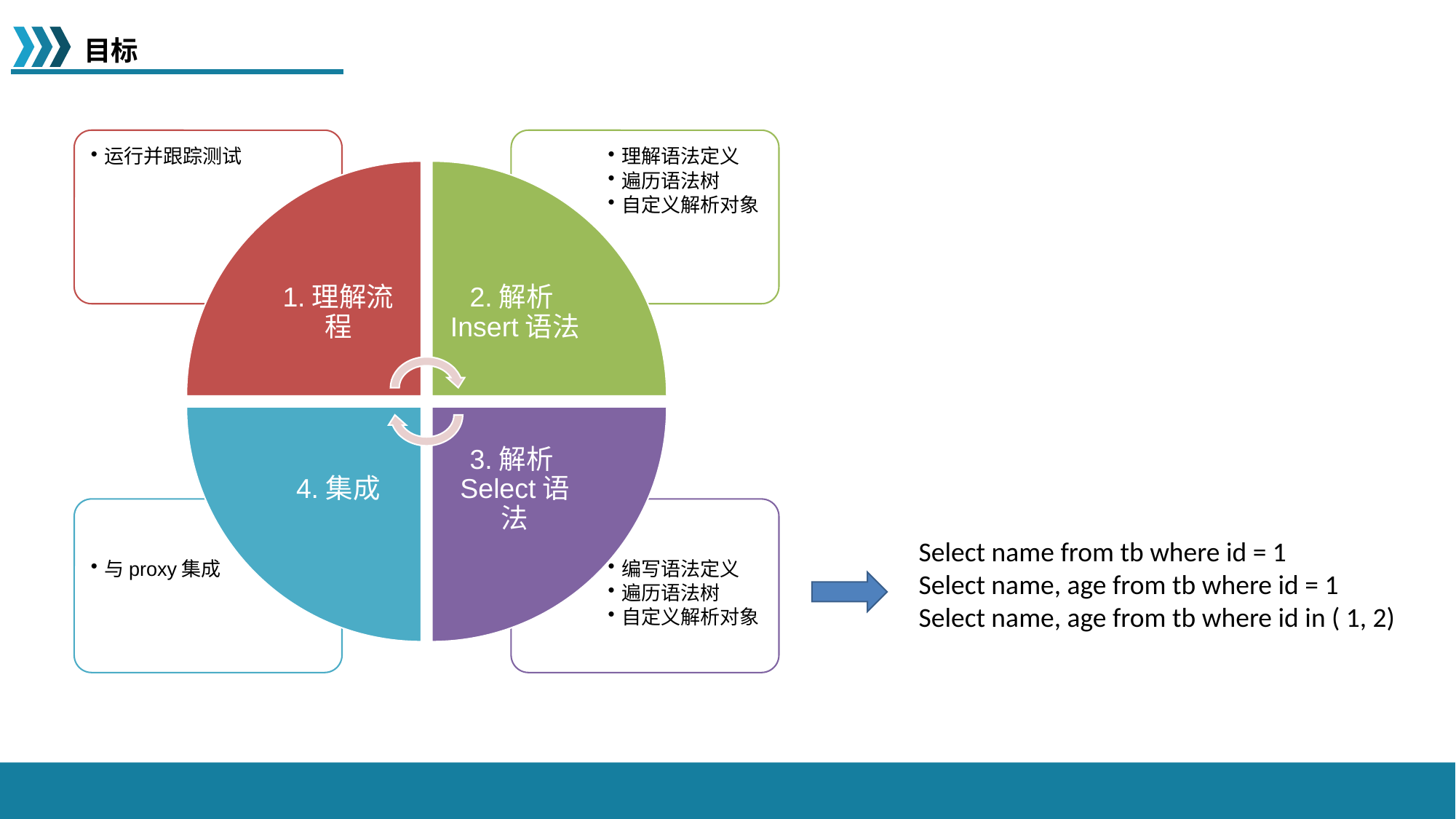

目标
编写语法定义
遍历语法树
自定义解析对象
与proxy集成
理解语法定义
遍历语法树
自定义解析对象
运行并跟踪测试
1.理解流程
2.解析Insert语法
3.解析Select语法
4.集成
Select name from tb where id = 1
Select name, age from tb where id = 1
Select name, age from tb where id in ( 1, 2)